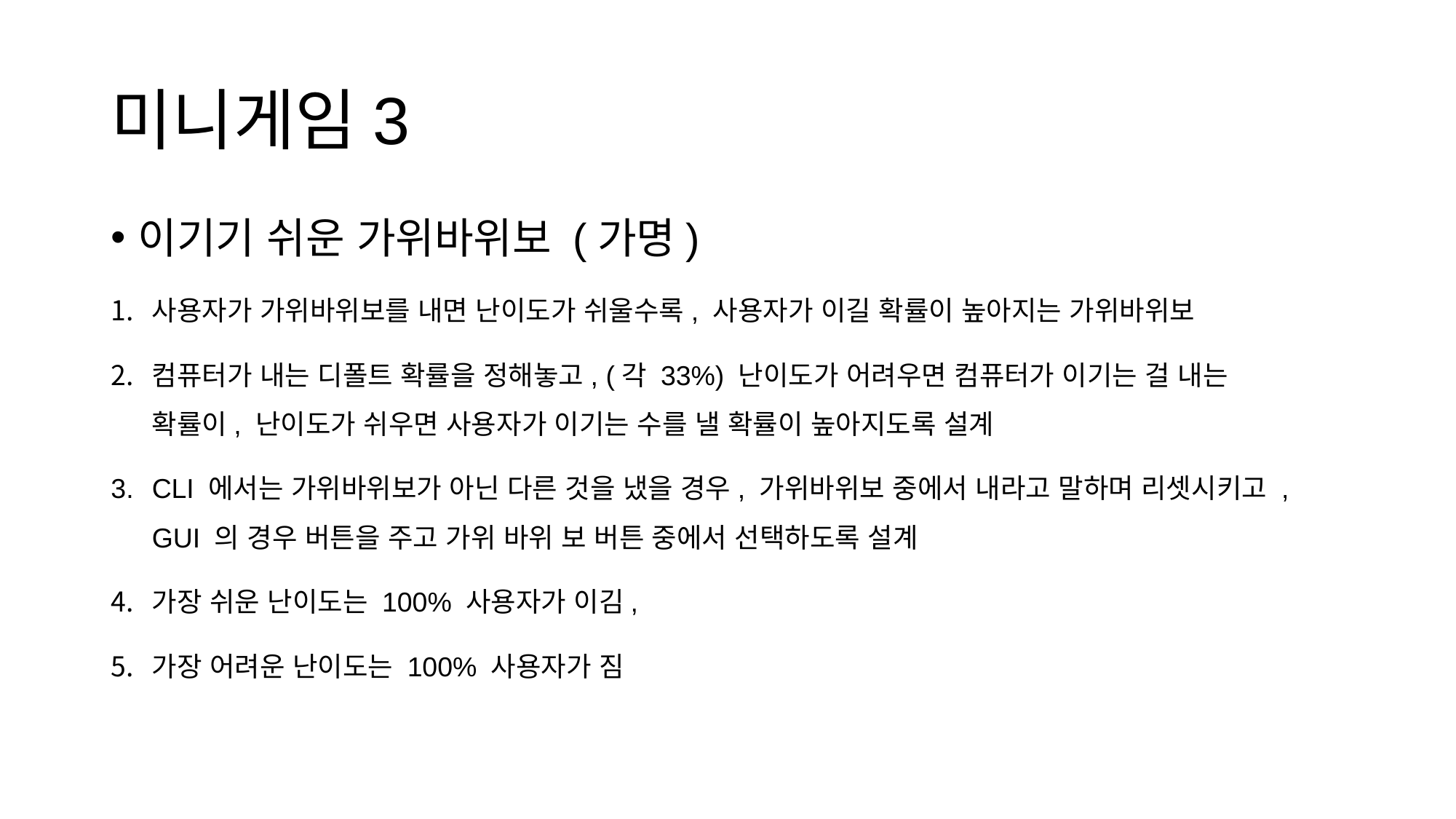

# 미니게임3
이기기 쉬운 가위바위보 (가명)
사용자가 가위바위보를 내면 난이도가 쉬울수록, 사용자가 이길 확률이 높아지는 가위바위보
컴퓨터가 내는 디폴트 확률을 정해놓고, (각 33%) 난이도가 어려우면 컴퓨터가 이기는 걸 내는 확률이, 난이도가 쉬우면 사용자가 이기는 수를 낼 확률이 높아지도록 설계
CLI 에서는 가위바위보가 아닌 다른 것을 냈을 경우, 가위바위보 중에서 내라고 말하며 리셋시키고 , GUI 의 경우 버튼을 주고 가위 바위 보 버튼 중에서 선택하도록 설계
가장 쉬운 난이도는 100% 사용자가 이김,
가장 어려운 난이도는 100% 사용자가 짐